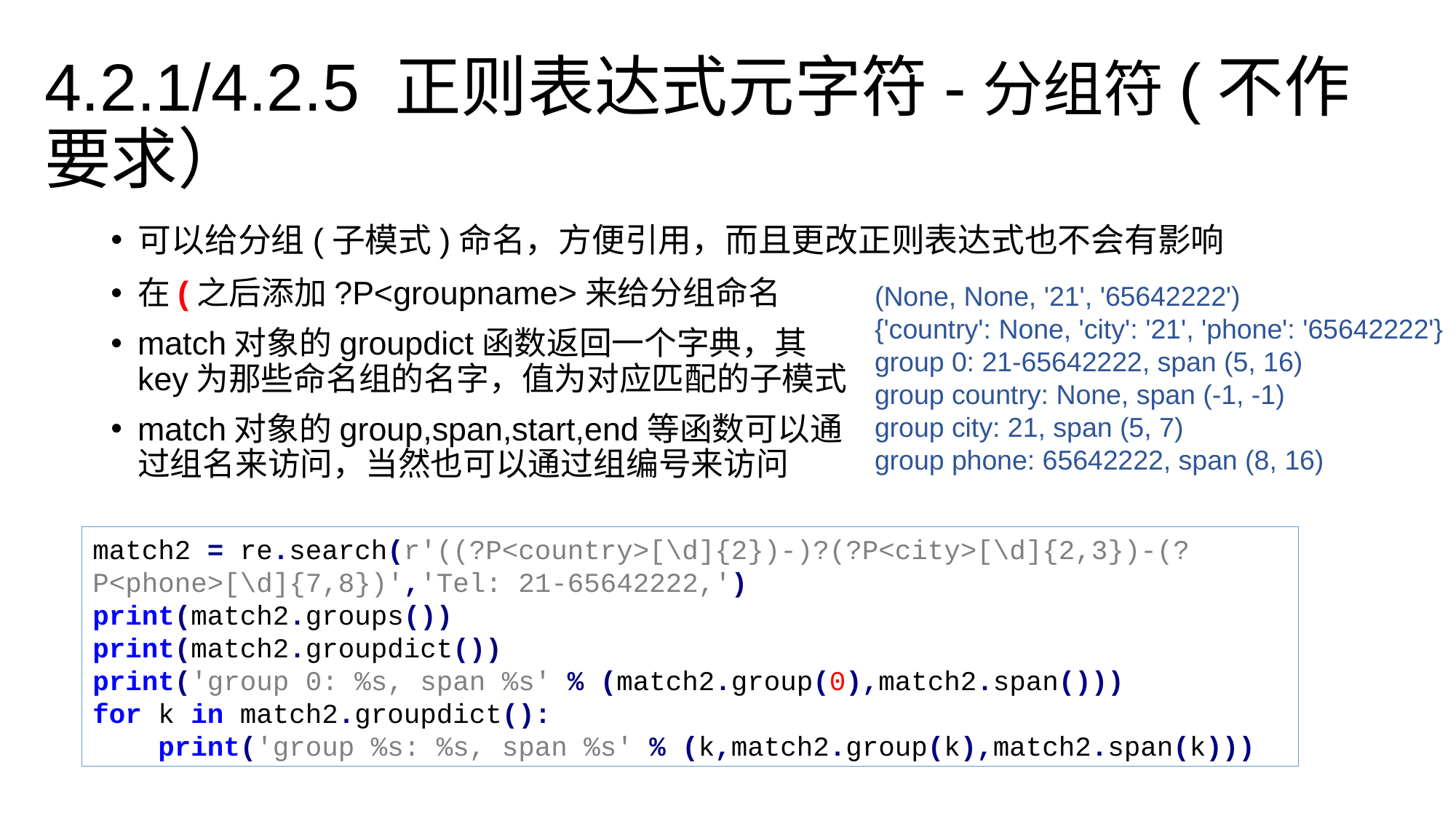

# 4.2.1/4.2.5 正则表达式元字符-分组符(不作要求）
可以给分组(子模式)命名，方便引用，而且更改正则表达式也不会有影响
在(之后添加?P<groupname>来给分组命名
match对象的groupdict函数返回一个字典，其key为那些命名组的名字，值为对应匹配的子模式
match对象的group,span,start,end等函数可以通过组名来访问，当然也可以通过组编号来访问

(None, None, '21', '65642222')
{'country': None, 'city': '21', 'phone': '65642222'}
group 0: 21-65642222, span (5, 16)
group country: None, span (-1, -1)
group city: 21, span (5, 7)
group phone: 65642222, span (8, 16)
match2 = re.search(r'((?P<country>[\d]{2})-)?(?P<city>[\d]{2,3})-(?P<phone>[\d]{7,8})','Tel: 21-65642222,')
print(match2.groups())
print(match2.groupdict())
print('group 0: %s, span %s' % (match2.group(0),match2.span()))
for k in match2.groupdict():
    print('group %s: %s, span %s' % (k,match2.group(k),match2.span(k)))